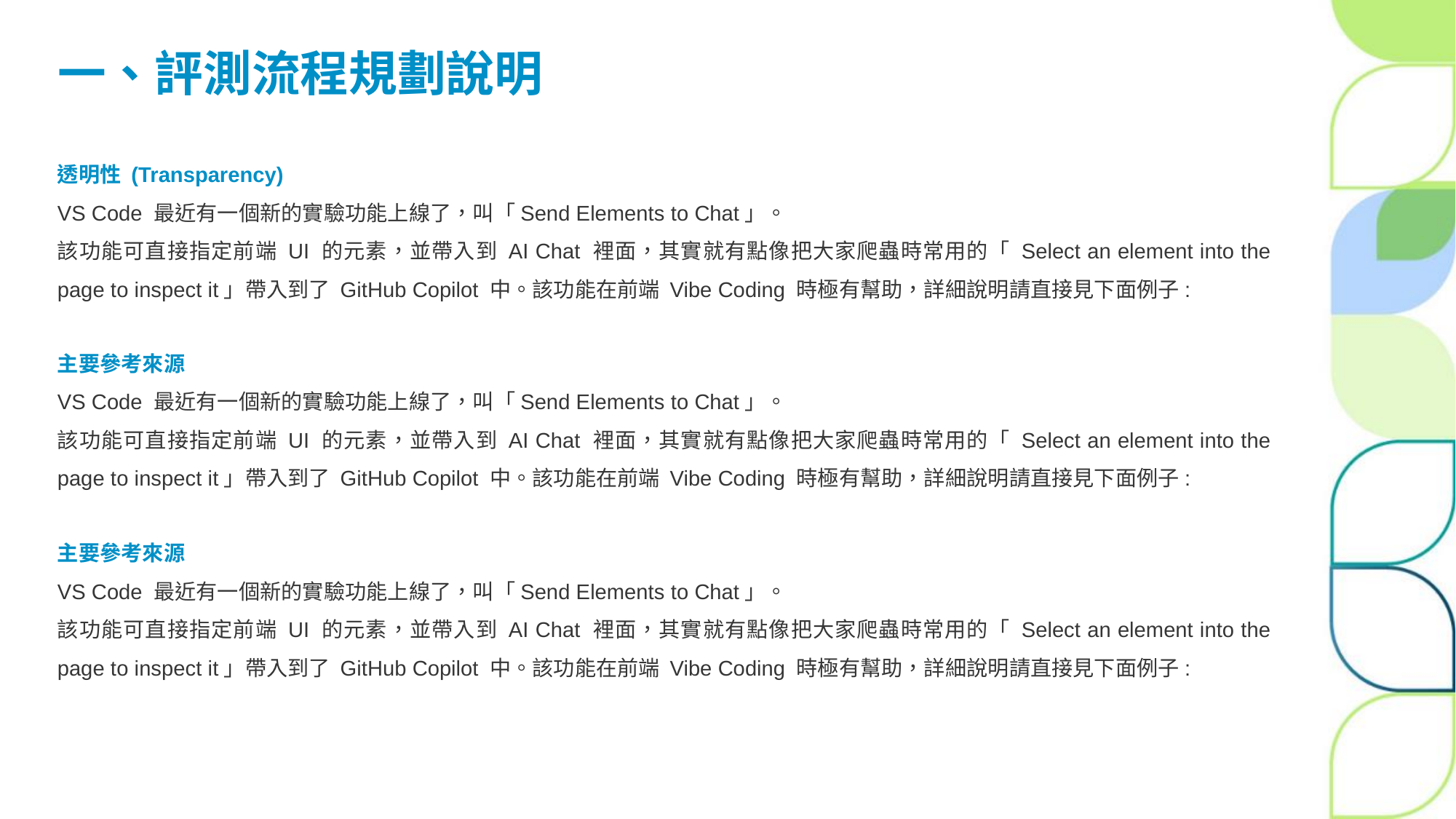

一、評測流程規劃說明
透明性 (Transparency)
VS Code 最近有一個新的實驗功能上線了，叫「Send Elements to Chat」。
該功能可直接指定前端 UI 的元素，並帶入到 AI Chat 裡面，其實就有點像把大家爬蟲時常用的「 Select an element into the page to inspect it」帶入到了 GitHub Copilot 中。該功能在前端 Vibe Coding 時極有幫助，詳細說明請直接見下面例子:
主要參考來源
VS Code 最近有一個新的實驗功能上線了，叫「Send Elements to Chat」。
該功能可直接指定前端 UI 的元素，並帶入到 AI Chat 裡面，其實就有點像把大家爬蟲時常用的「 Select an element into the page to inspect it」帶入到了 GitHub Copilot 中。該功能在前端 Vibe Coding 時極有幫助，詳細說明請直接見下面例子:
主要參考來源
VS Code 最近有一個新的實驗功能上線了，叫「Send Elements to Chat」。
該功能可直接指定前端 UI 的元素，並帶入到 AI Chat 裡面，其實就有點像把大家爬蟲時常用的「 Select an element into the page to inspect it」帶入到了 GitHub Copilot 中。該功能在前端 Vibe Coding 時極有幫助，詳細說明請直接見下面例子: